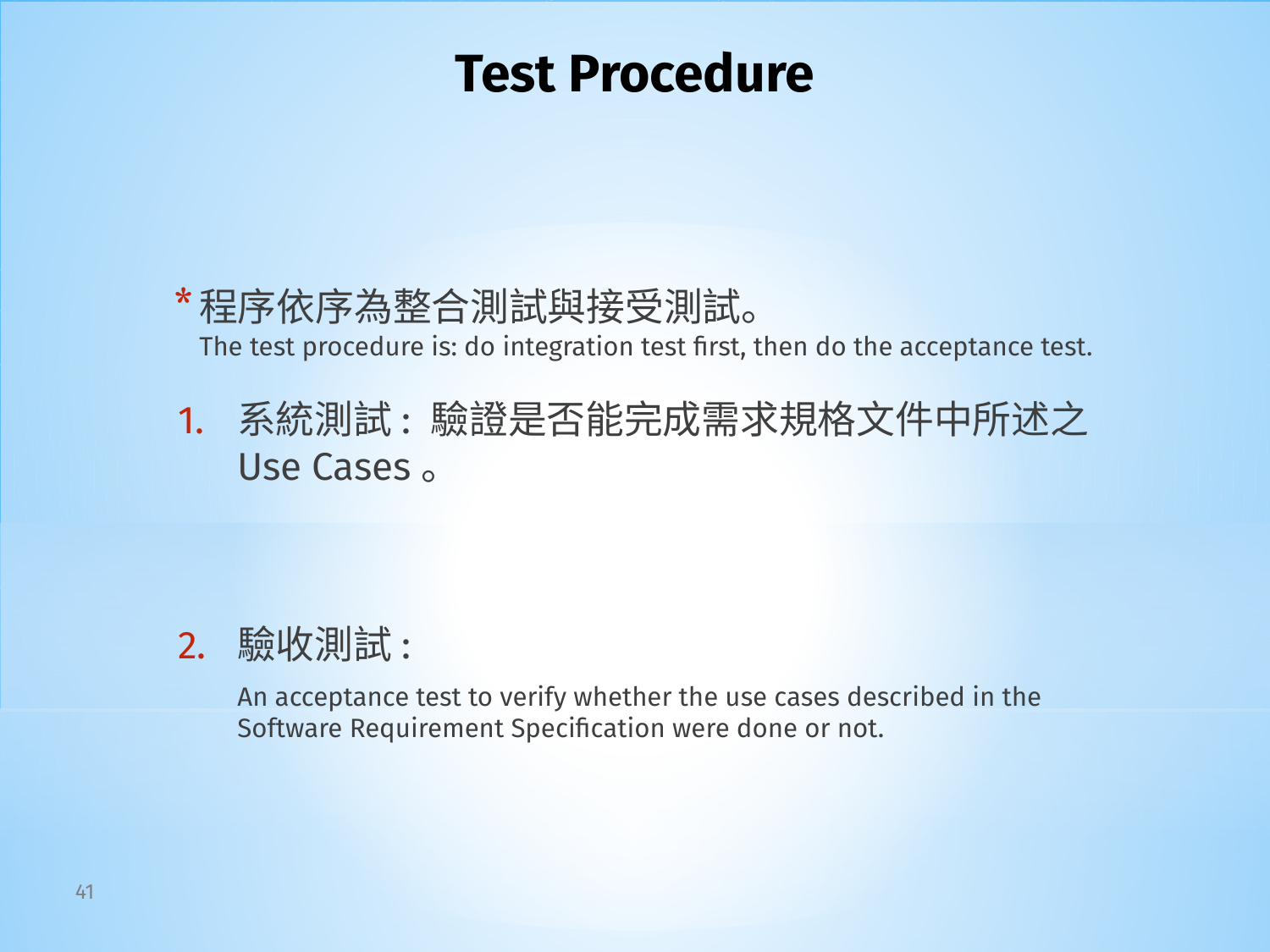

# Test Procedure
程序依序為整合測試與接受測試。
The test procedure is: do integration test first, then do the acceptance test.

系統測試: 驗證是否能完成需求規格文件中所述之Use Cases。

驗收測試:
An acceptance test to verify whether the use cases described in the Software Requirement Specification were done or not.

41